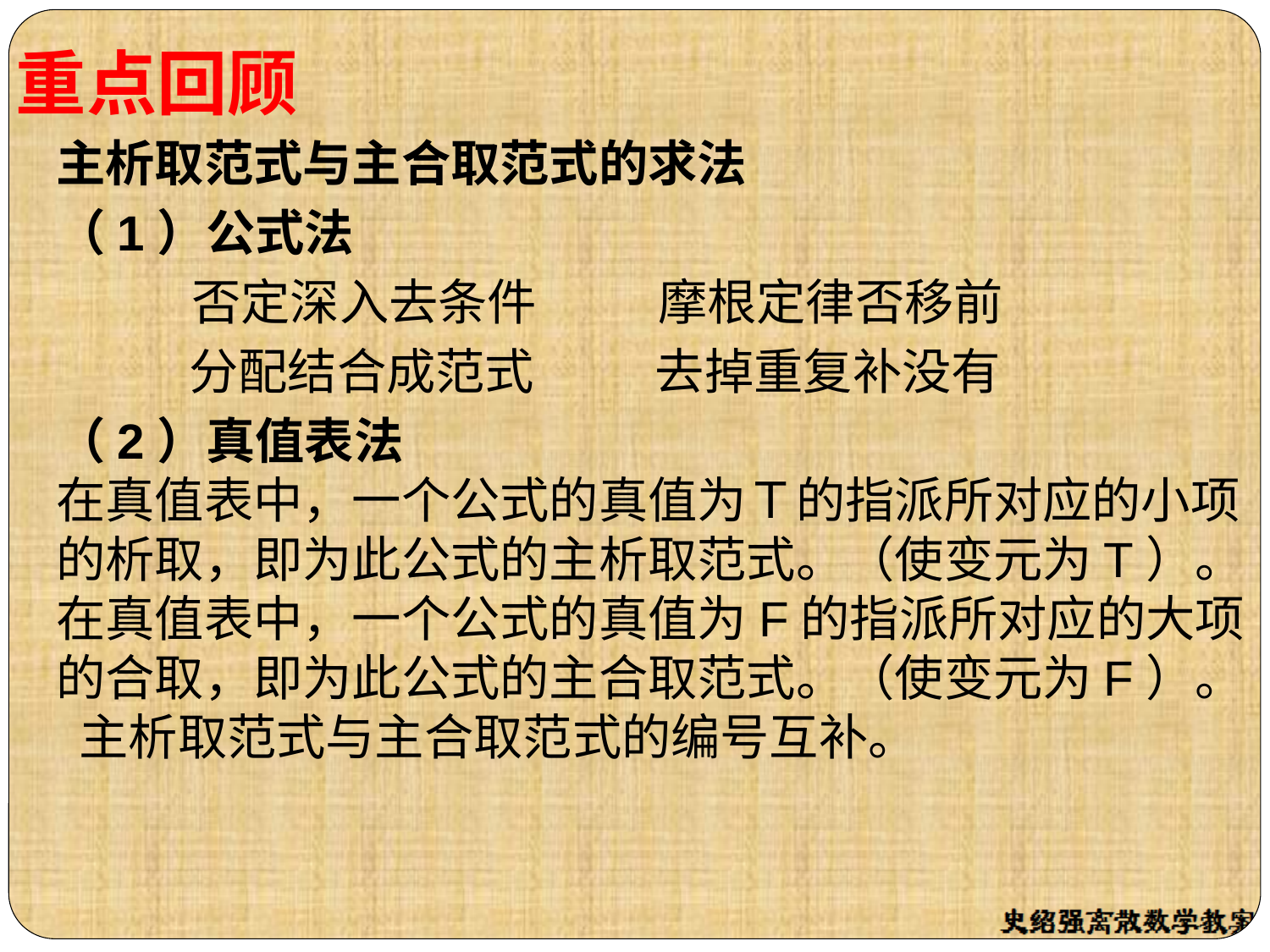

重点回顾
主析取范式与主合取范式的求法
（1）公式法
           否定深入去条件           摩根定律否移前
           分配结合成范式           去掉重复补没有
（2）真值表法
在真值表中，一个公式的真值为Ｔ的指派所对应的小项的析取，即为此公式的主析取范式。（使变元为T）。
在真值表中，一个公式的真值为F的指派所对应的大项的合取，即为此公式的主合取范式。（使变元为F）。
 主析取范式与主合取范式的编号互补。